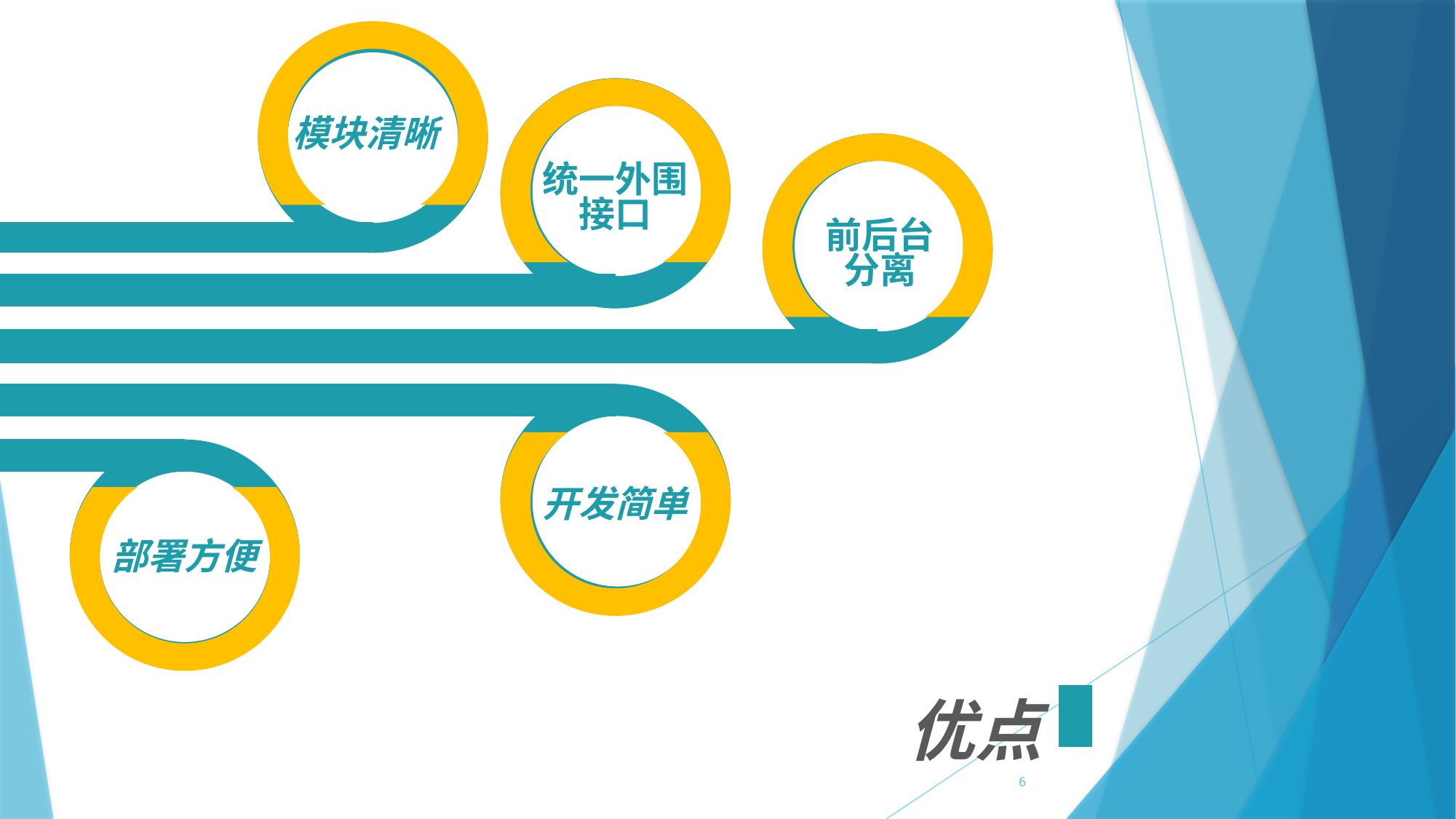

模块清晰

统一外围接口

前后台分离

开发简单

部署方便
优点

6